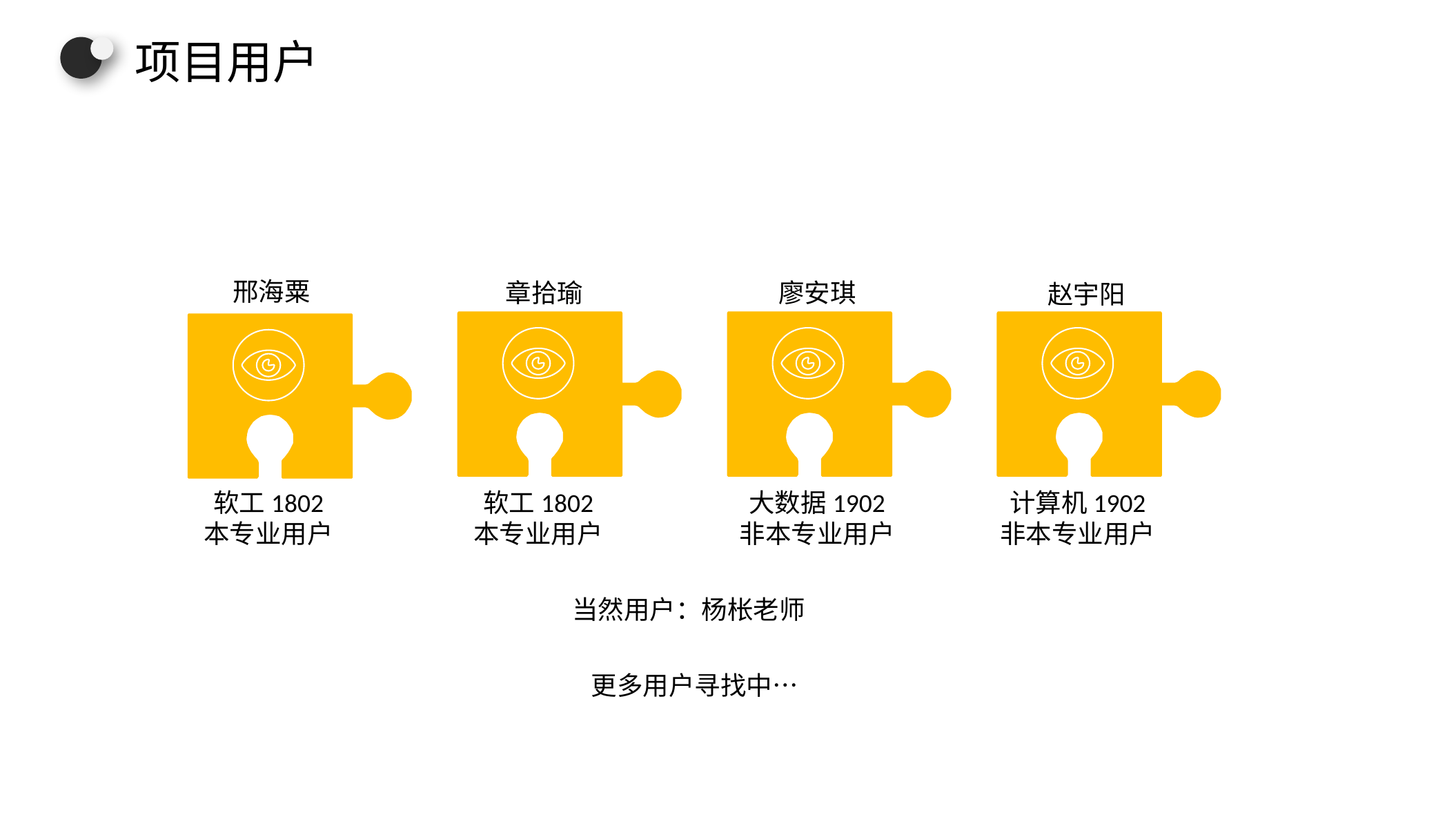

项目用户

邢海粟
章拾瑜
廖安琪
赵宇阳

软工1802
本专业用户
软工1802
本专业用户
大数据1902
非本专业用户
计算机1902
非本专业用户
当然用户：杨枨老师
更多用户寻找中…